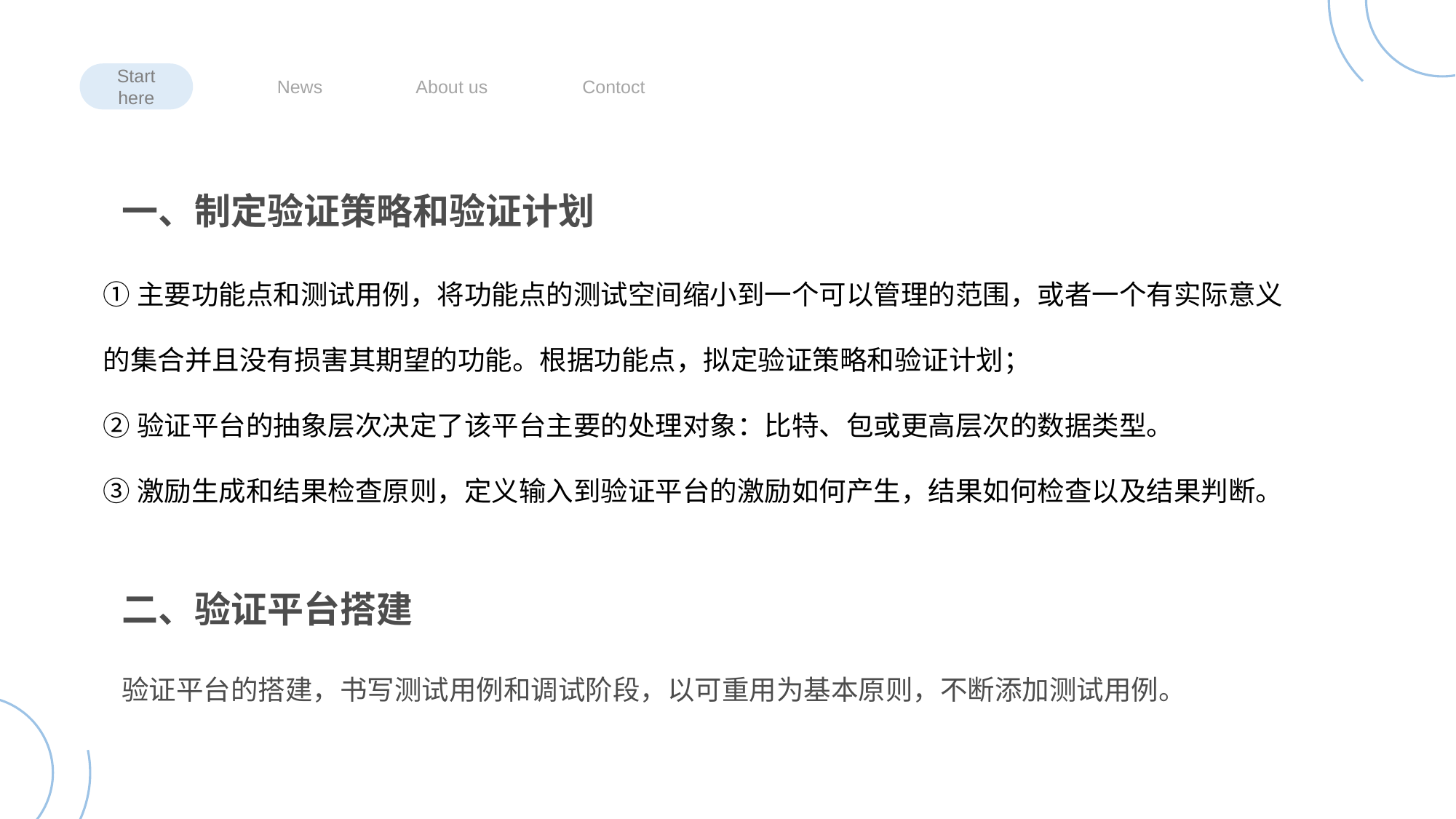

Start here
News
About us
Contoct
一、制定验证策略和验证计划
①主要功能点和测试用例，将功能点的测试空间缩小到一个可以管理的范围，或者一个有实际意义的集合并且没有损害其期望的功能。根据功能点，拟定验证策略和验证计划；
②验证平台的抽象层次决定了该平台主要的处理对象：比特、包或更高层次的数据类型。
③激励生成和结果检查原则，定义输入到验证平台的激励如何产生，结果如何检查以及结果判断。
二、验证平台搭建

验证平台的搭建，书写测试用例和调试阶段，以可重用为基本原则，不断添加测试用例。